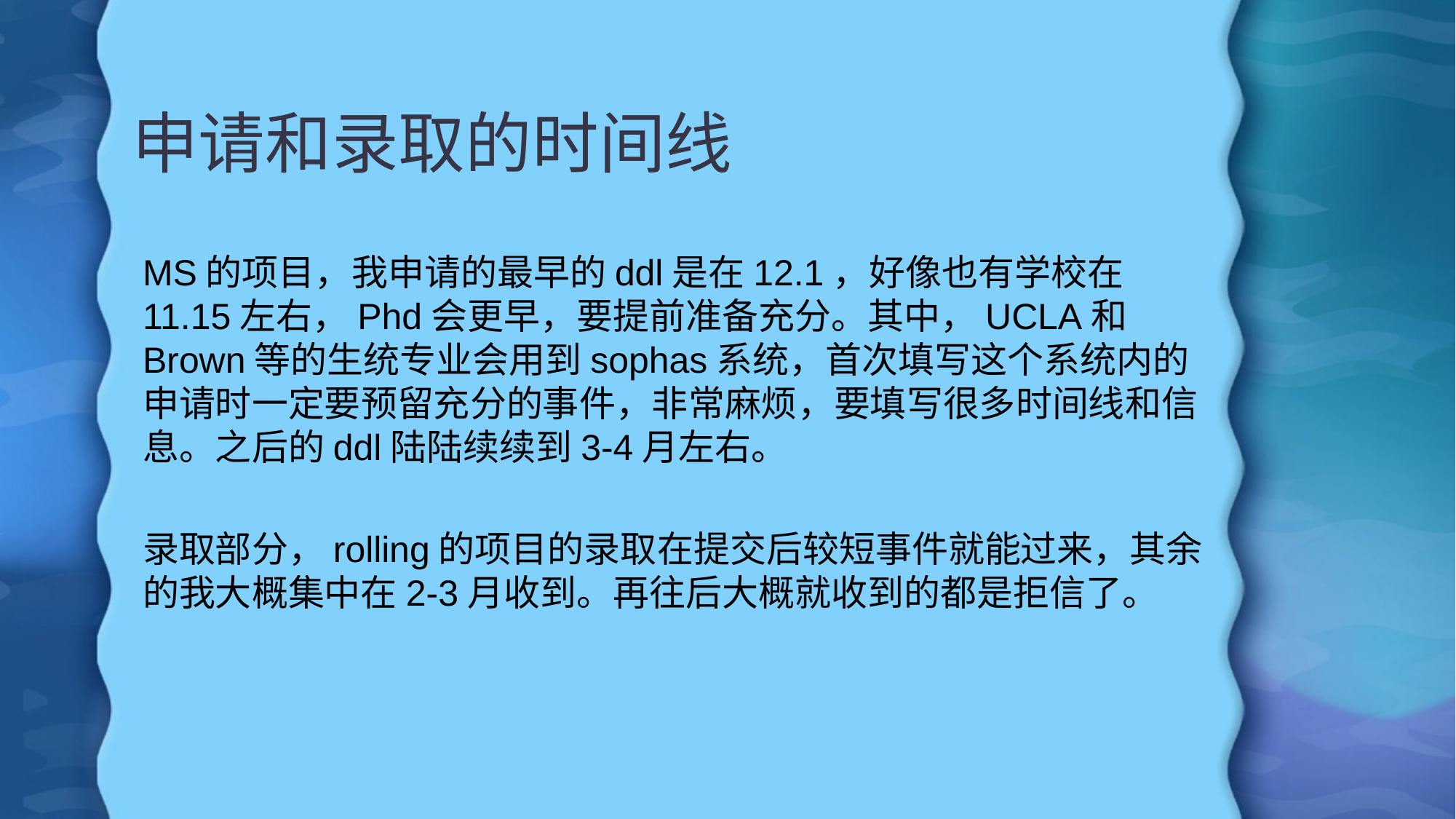

# 申请和录取的时间线
MS的项目，我申请的最早的ddl是在12.1，好像也有学校在11.15左右，Phd会更早，要提前准备充分。其中，UCLA和Brown等的生统专业会用到sophas系统，首次填写这个系统内的申请时一定要预留充分的事件，非常麻烦，要填写很多时间线和信息。之后的ddl陆陆续续到3-4月左右。

录取部分，rolling的项目的录取在提交后较短事件就能过来，其余的我大概集中在2-3月收到。再往后大概就收到的都是拒信了。